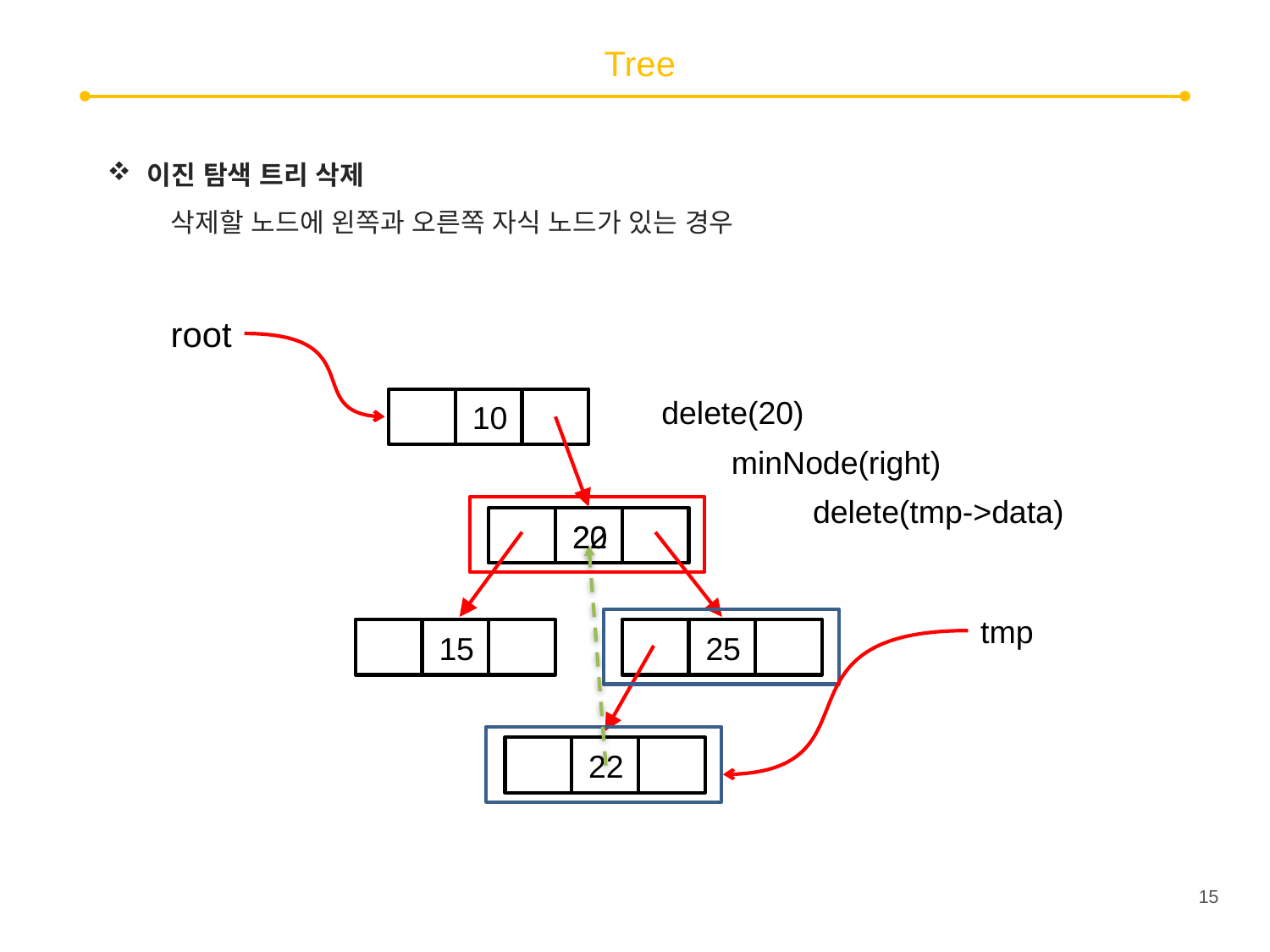

# Tree
이진 탐색 트리 삭제
삭제할 노드에 왼쪽과 오른쪽 자식 노드가 있는 경우
root
delete(20)

10
minNode(right)
delete(tmp->data)

20
22
tmp

15

25

22